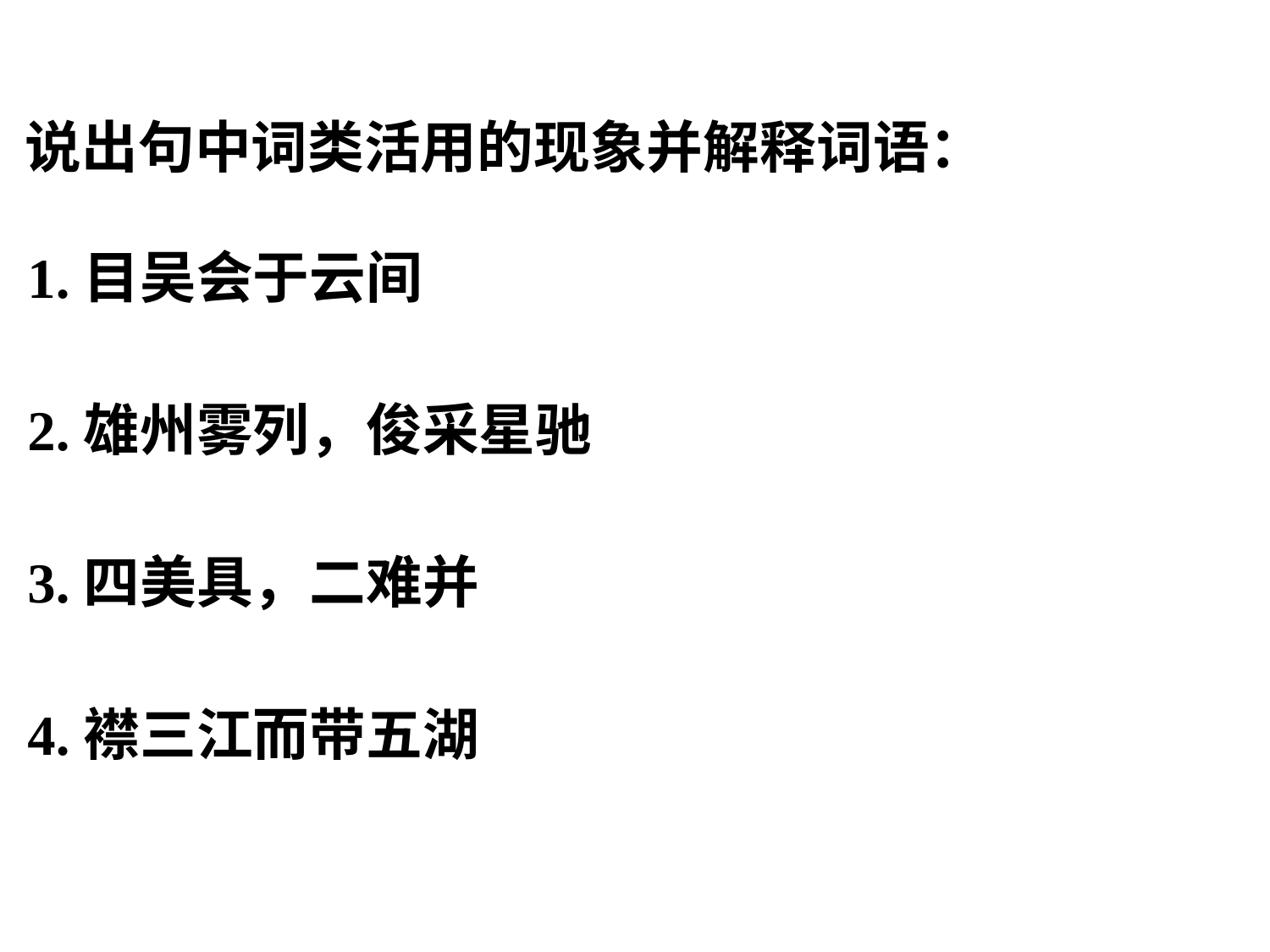

说出句中词类活用的现象并解释词语：
1.目吴会于云间
2.雄州雾列，俊采星驰
3.四美具，二难并
4.襟三江而带五湖